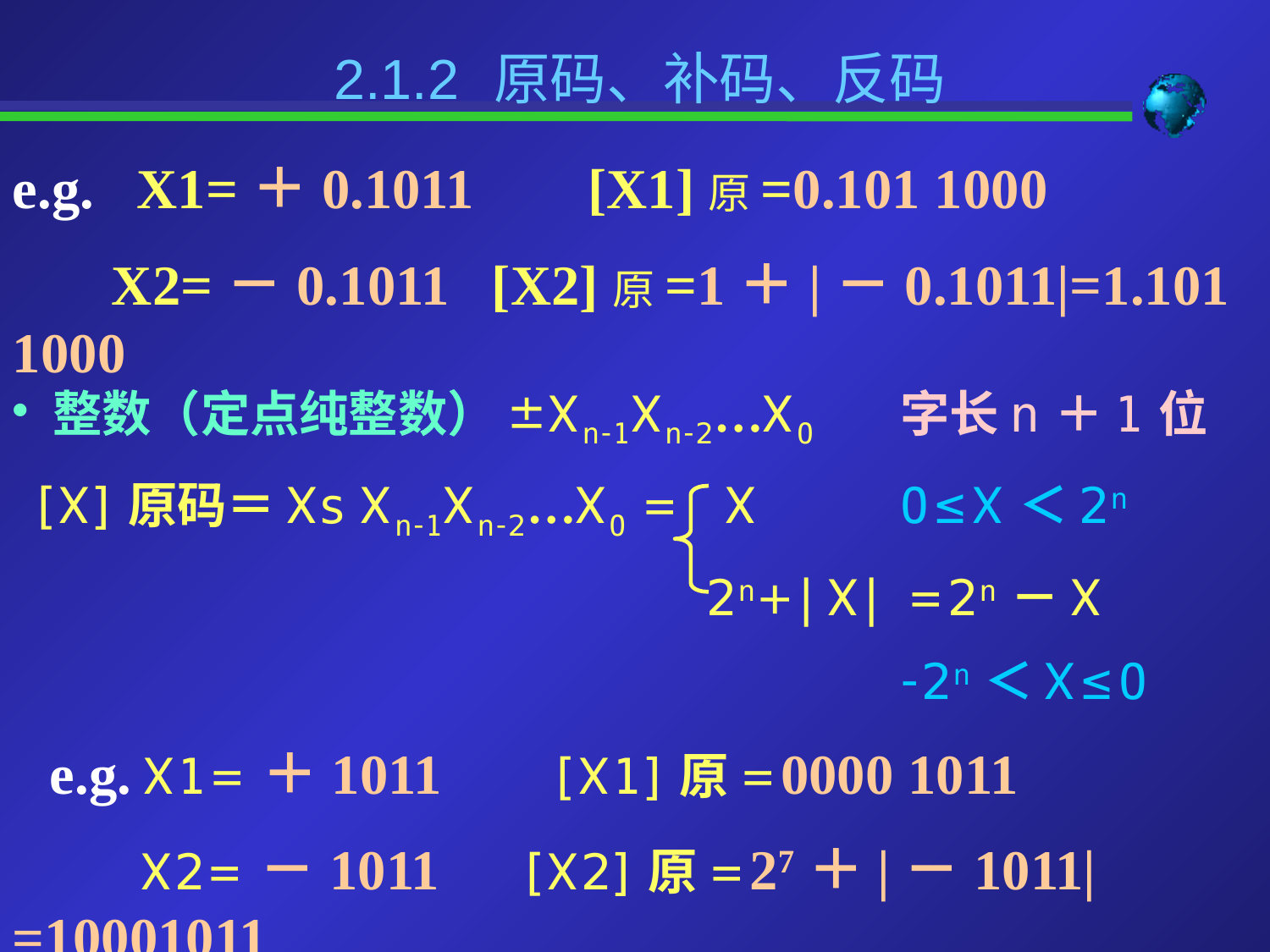

2.1.2 原码、补码、反码
e.g.   X1=＋0.1011        [X1]原=0.101 1000
       X2=－0.1011   [X2]原=1＋|－0.1011|=1.101 1000
 整数（定点纯整数）±Xn-1Xn-2…X0      字长n＋1位
  [X]原码＝Xs Xn-1Xn-2…X0 =   X		0≤X＜2n
				             2n+|X| =2n－X
							-2n＜X≤0
   e.g. X1=＋1011        [X1]原=0000 1011
         X2=－1011      [X2]原=27＋|－1011|=10001011